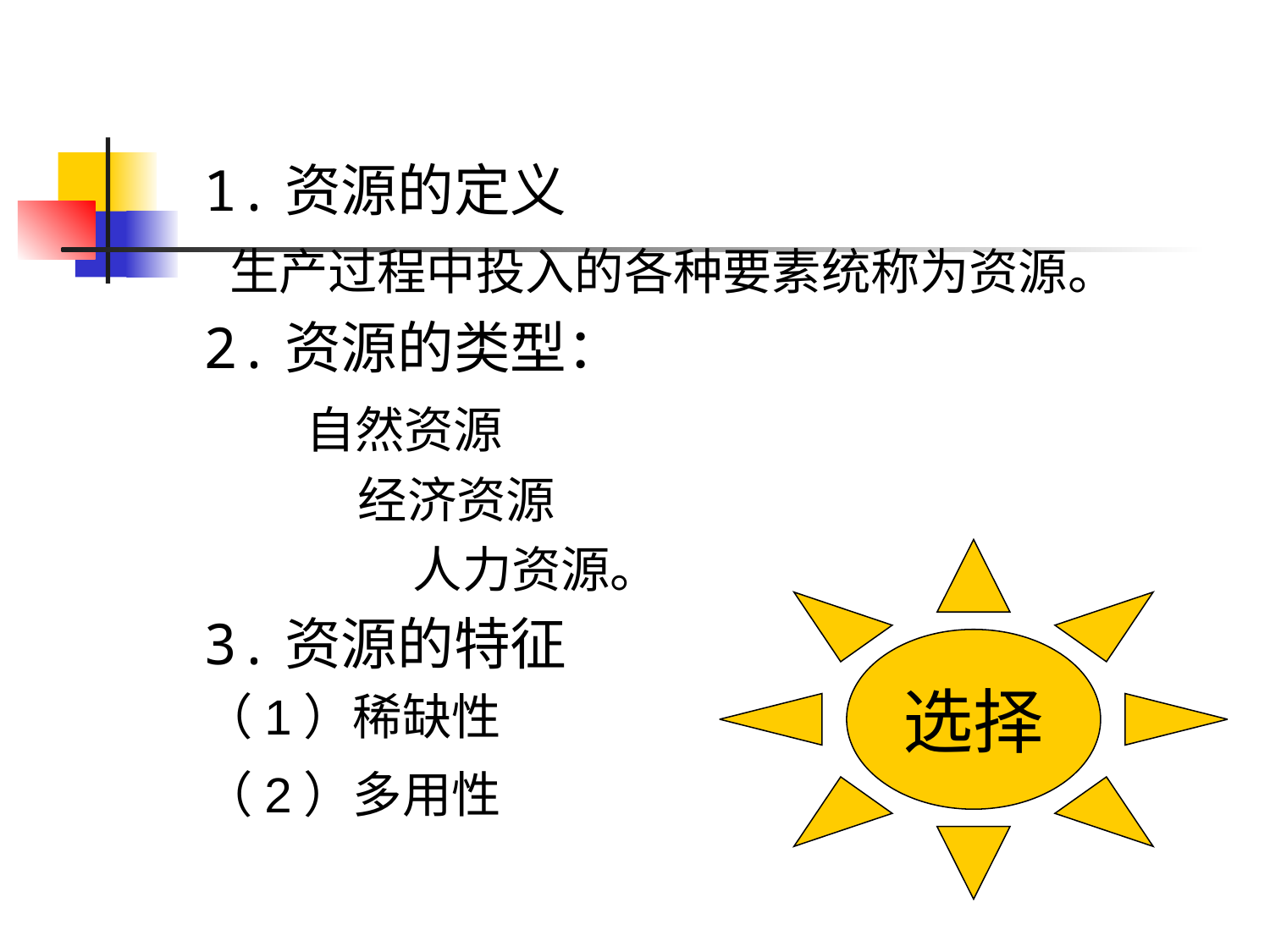

1.资源的定义
 生产过程中投入的各种要素统称为资源。
2.资源的类型：
       自然资源
             经济资源
                  人力资源。
3.资源的特征
（1）稀缺性
（2）多用性
选择